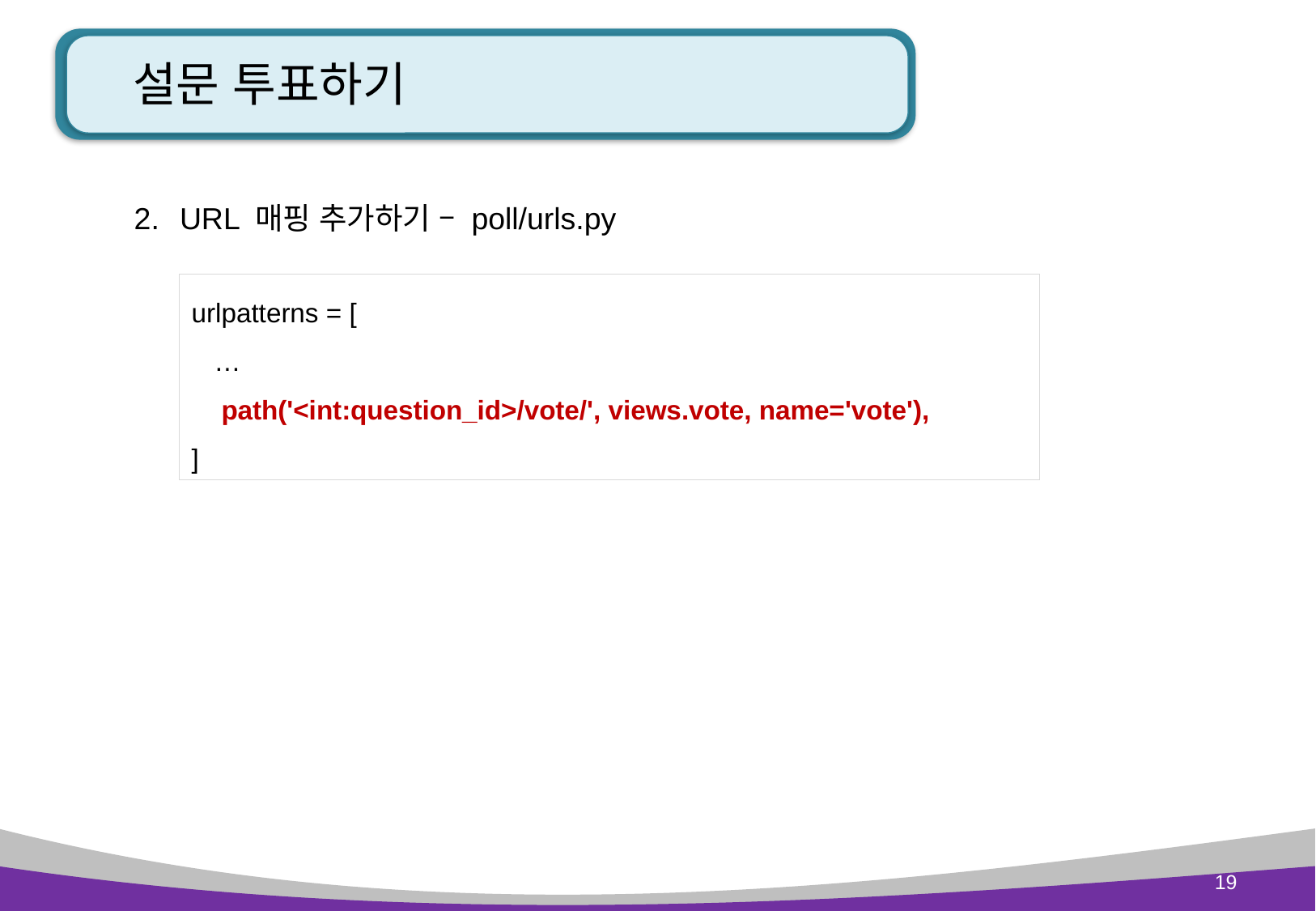

# 설문 투표하기
URL 매핑 추가하기 – poll/urls.py
urlpatterns = [
   …
    path('<int:question_id>/vote/', views.vote, name='vote'),
]
19